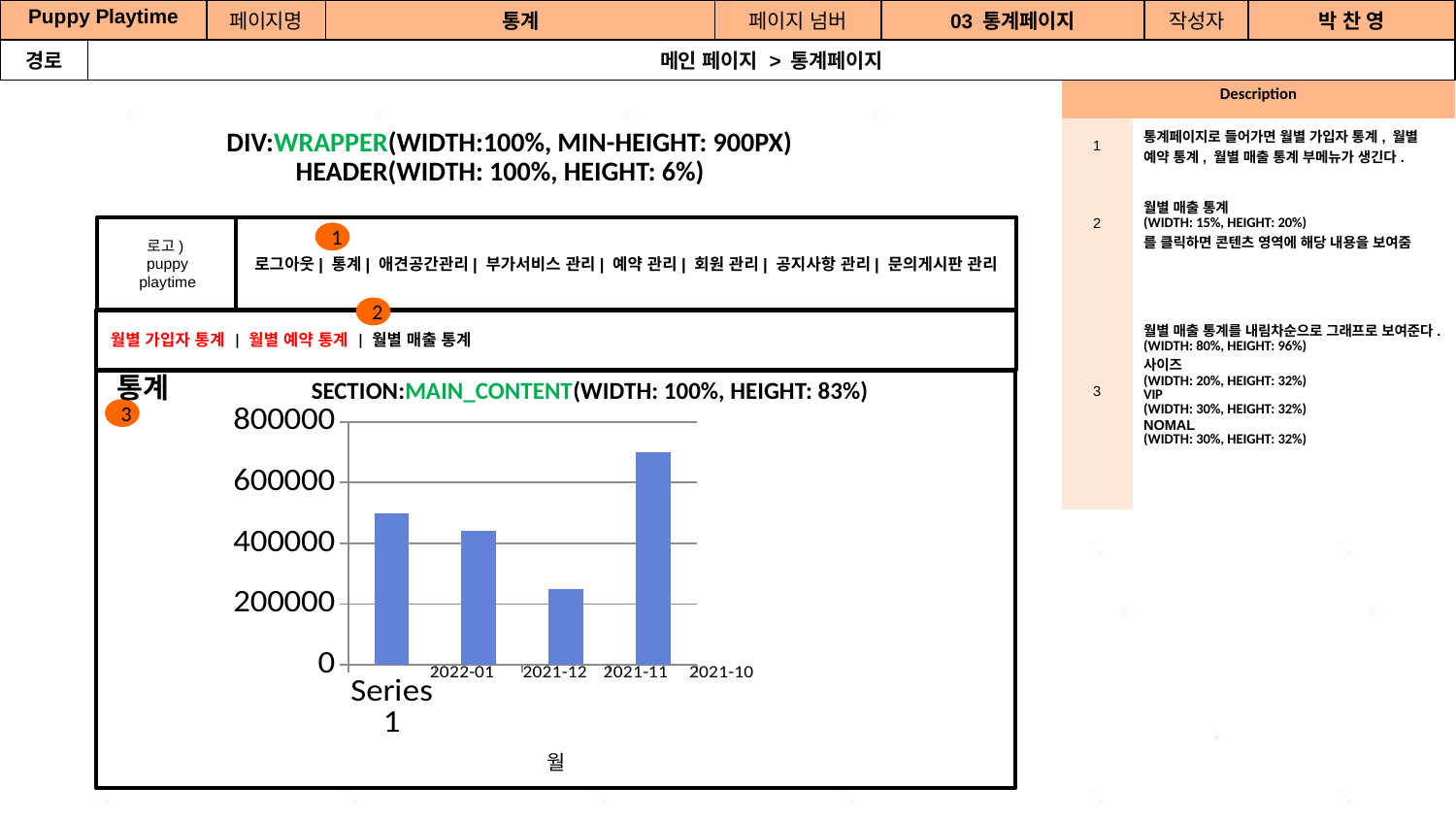

| Puppy Playtime | 김 주 영 | 페이지명 | 통계 | 페이지 넘버 | 03 통계페이지 | 작성자 | 박 찬 영 |
| --- | --- | --- | --- | --- | --- | --- | --- |
| 경로 | 메인 페이지 > 통계페이지 | 김 주 영 | 김 주 영 | 김 주 영 | 김 주 영 | 김 주 영 | 김 주 영 |
공간(오피스) 대여 시스템
| Description |  |
| --- | --- |
| 1 | 통계페이지로 들어가면 월별 가입자 통계, 월별 예약 통계, 월별 매출 통계 부메뉴가 생긴다. |
| 2 | 월별 매출 통계 (WIDTH: 15%, HEIGHT: 20%) 를 클릭하면 콘텐츠 영역에 해당 내용을 보여줌 |
| 3 | 월별 매출 통계를 내림차순으로 그래프로 보여준다. (WIDTH: 80%, HEIGHT: 96%) 사이즈 (WIDTH: 20%, HEIGHT: 32%) VIP (WIDTH: 30%, HEIGHT: 32%) NOMAL (WIDTH: 30%, HEIGHT: 32%) |
DIV:WRAPPER(WIDTH:100%, MIN-HEIGHT: 900PX)
HEADER(WIDTH: 100%, HEIGHT: 6%)
SECTION:MAIN_CONTENT(WIDTH: 100%, HEIGHT: 83%)
3
로고)
puppy
playtime
로그아웃| 통계| 애견공간관리| 부가서비스 관리| 예약 관리| 회원 관리| 공지사항 관리| 문의게시판 관리
1
2
월별 가입자 통계 | 월별 예약 통계 | 월별 매출 통계
통계

### Chart

| Category | 가입자 수 | 열2 | 열3 |
|---|---|---|---|
|  | 500000.0 | None | None |
|  | 440000.0 | None | None |
|  | 250000.0 | None | None |
|  | 700800.0 | None | None |
월